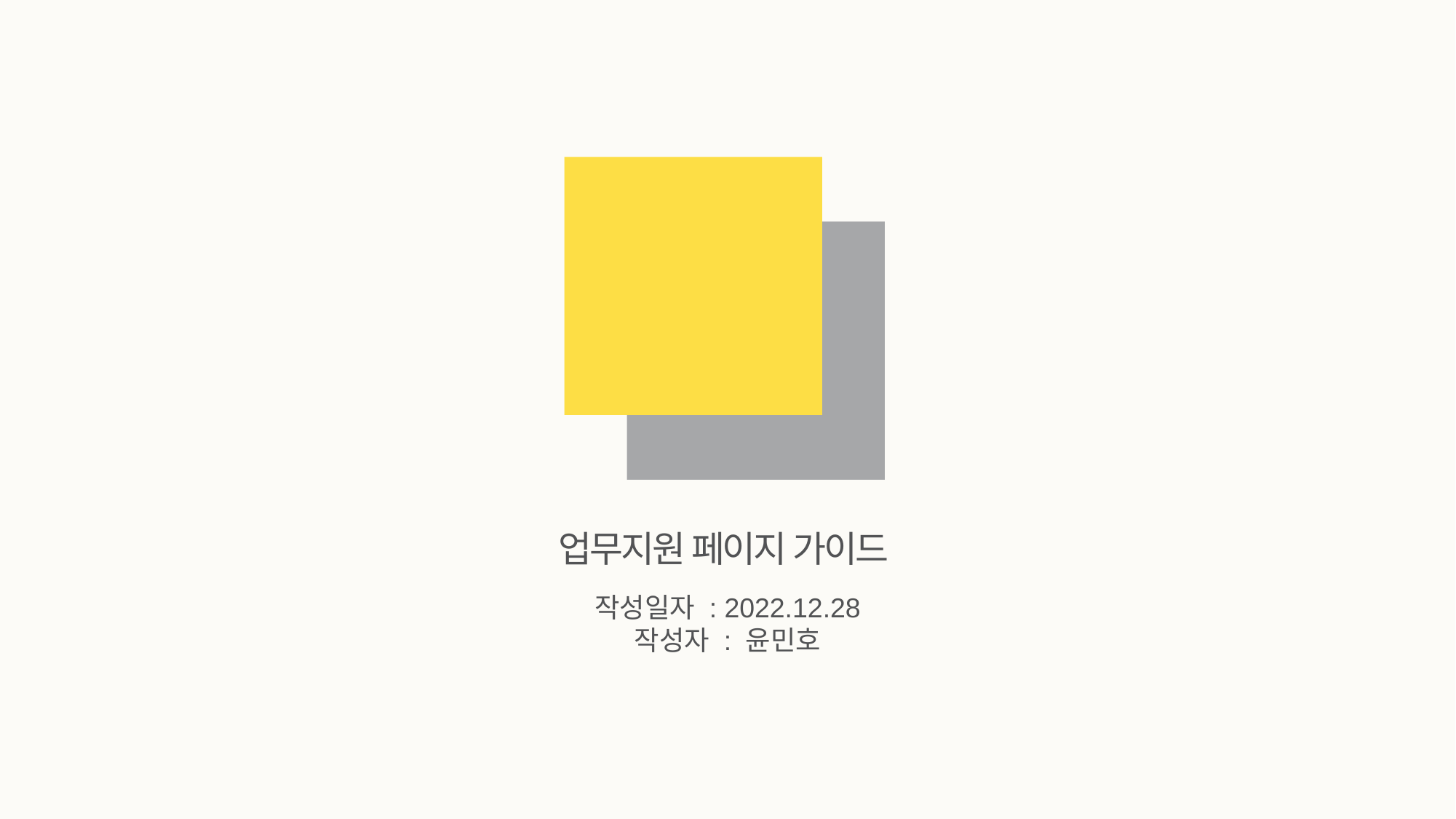

업무지원 페이지 가이드
작성일자 : 2022.12.28
작성자 : 윤민호